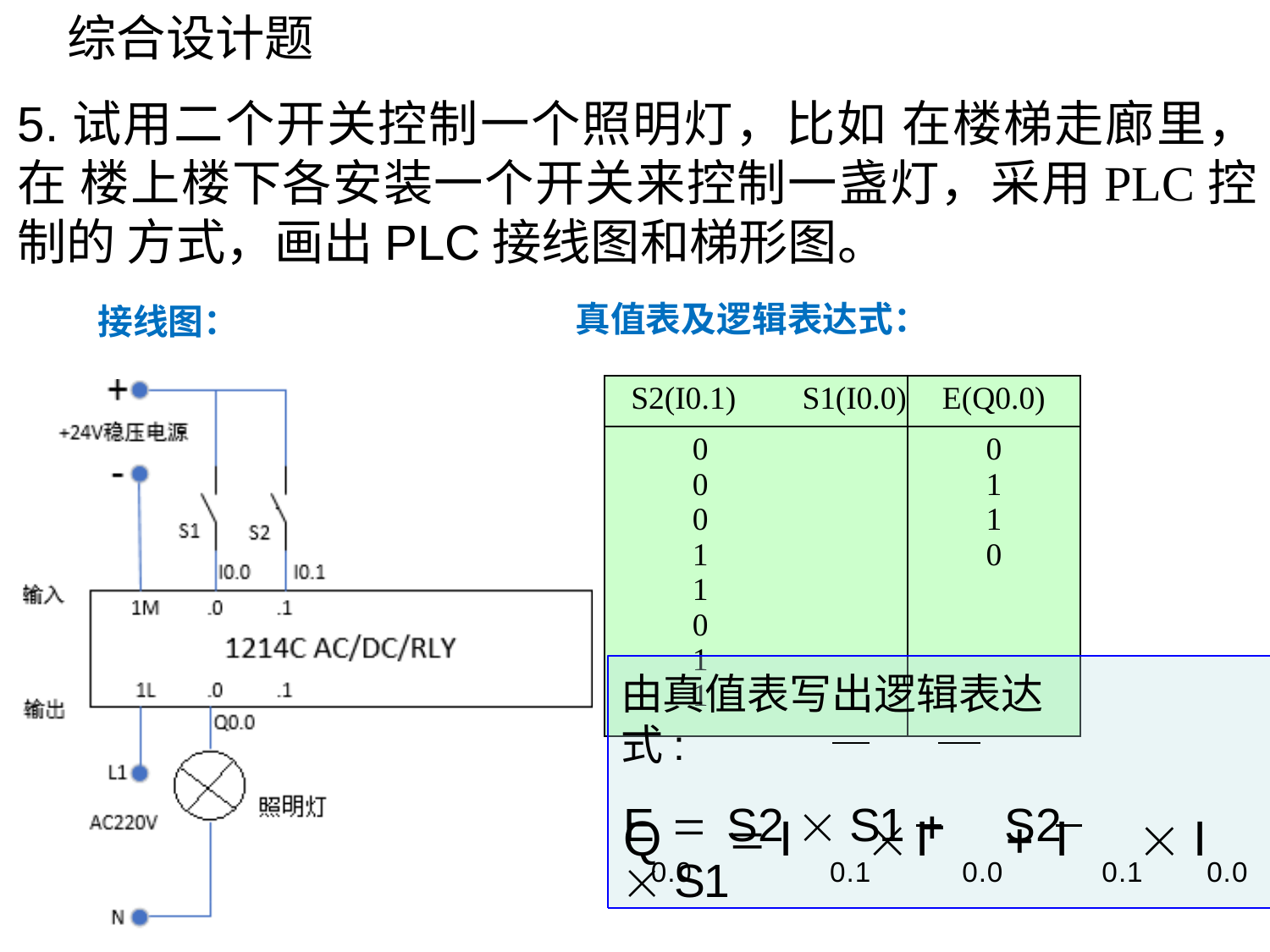

# 综合设计题
5.试用二个开关控制一个照明灯，比如 在楼梯走廊里，在 楼上楼下各安装一个开关来控制一盏灯，采用PLC控制的 方式，画出PLC接线图和梯形图。
真值表及逻辑表达式：
接线图：
| S2(I0.1) S1(I0.0) | E(Q0.0) |
| --- | --- |
| 0 0 0 1 1 0 1 1 | 0 1 1 0 |

由真值表写出逻辑表达式:
E =	S2 × S1 +	S2 × S1

Q	=	I	×	I	+	I	× I
0.0	0.1	0.0	0.1

0.0